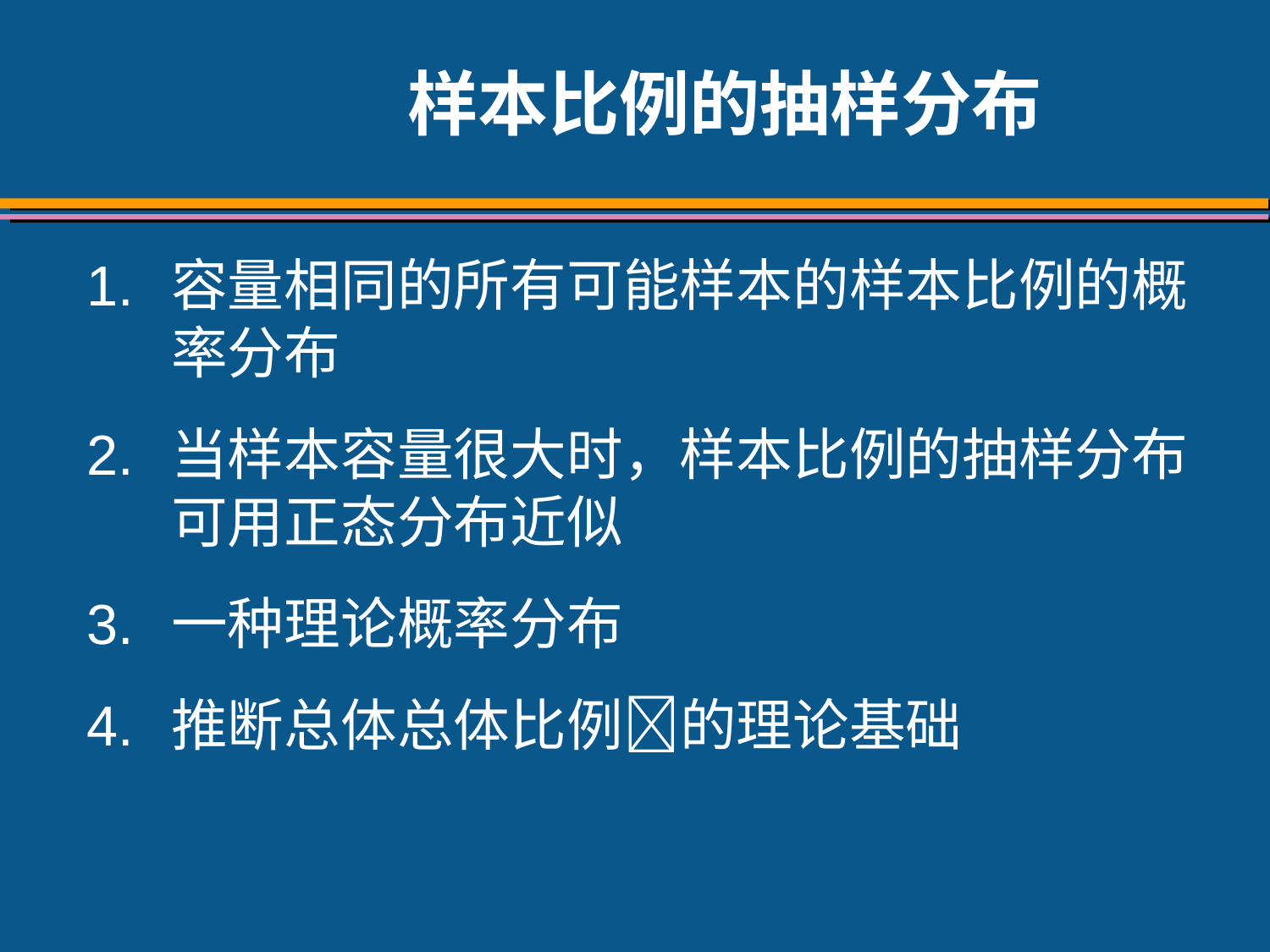

# 样本比例的抽样分布
容量相同的所有可能样本的样本比例的概率分布
当样本容量很大时，样本比例的抽样分布可用正态分布近似
一种理论概率分布
推断总体总体比例π的理论基础